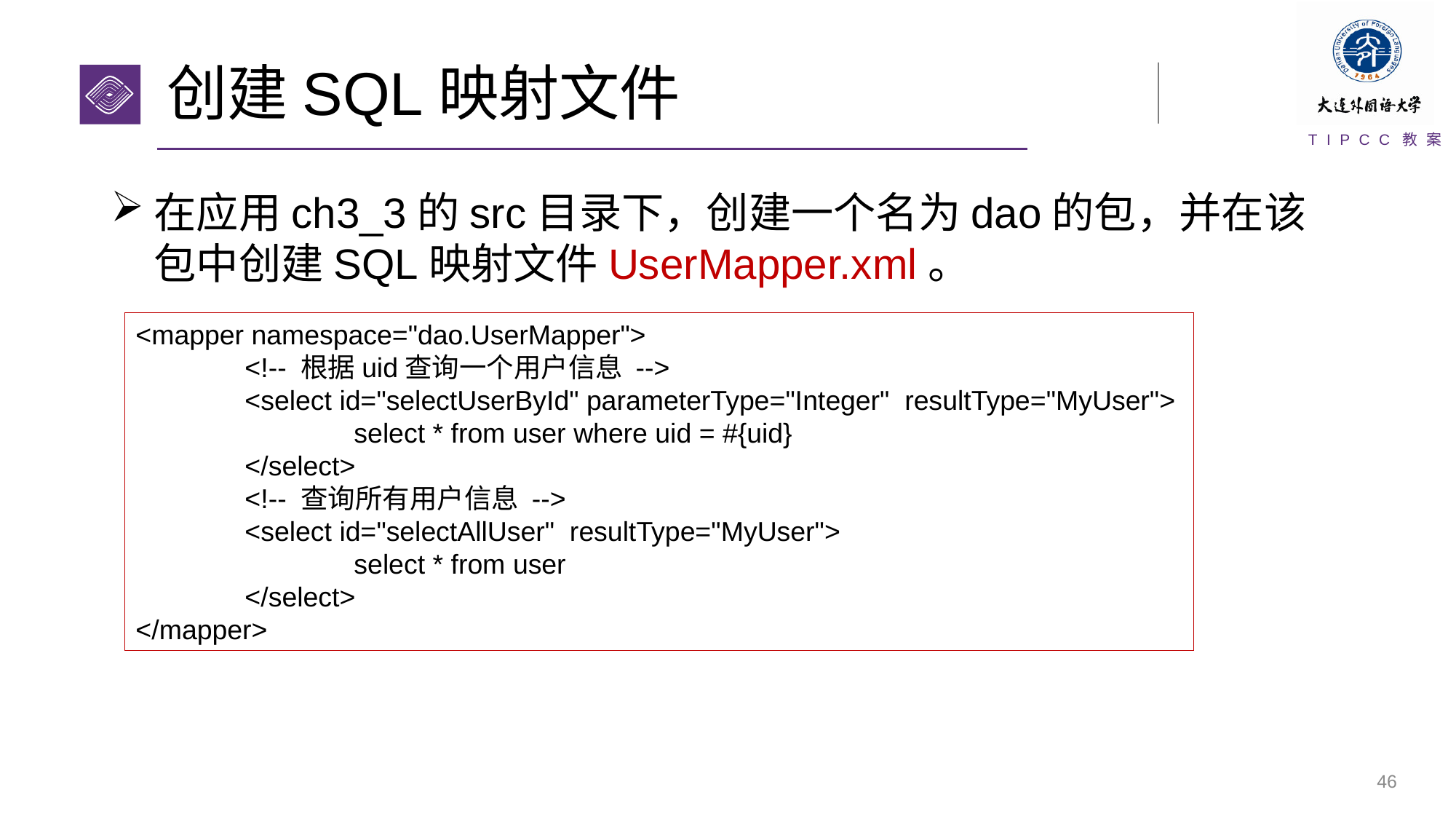

# 创建SQL映射文件
在应用ch3_3的src目录下，创建一个名为dao的包，并在该包中创建SQL映射文件UserMapper.xml。
<mapper namespace="dao.UserMapper">
	<!-- 根据uid查询一个用户信息 -->
	<select id="selectUserById" parameterType="Integer"  resultType="MyUser">
		select * from user where uid = #{uid}
	</select>
	<!-- 查询所有用户信息 -->
	<select id="selectAllUser"  resultType="MyUser">
		select * from user
	</select>
</mapper>
46